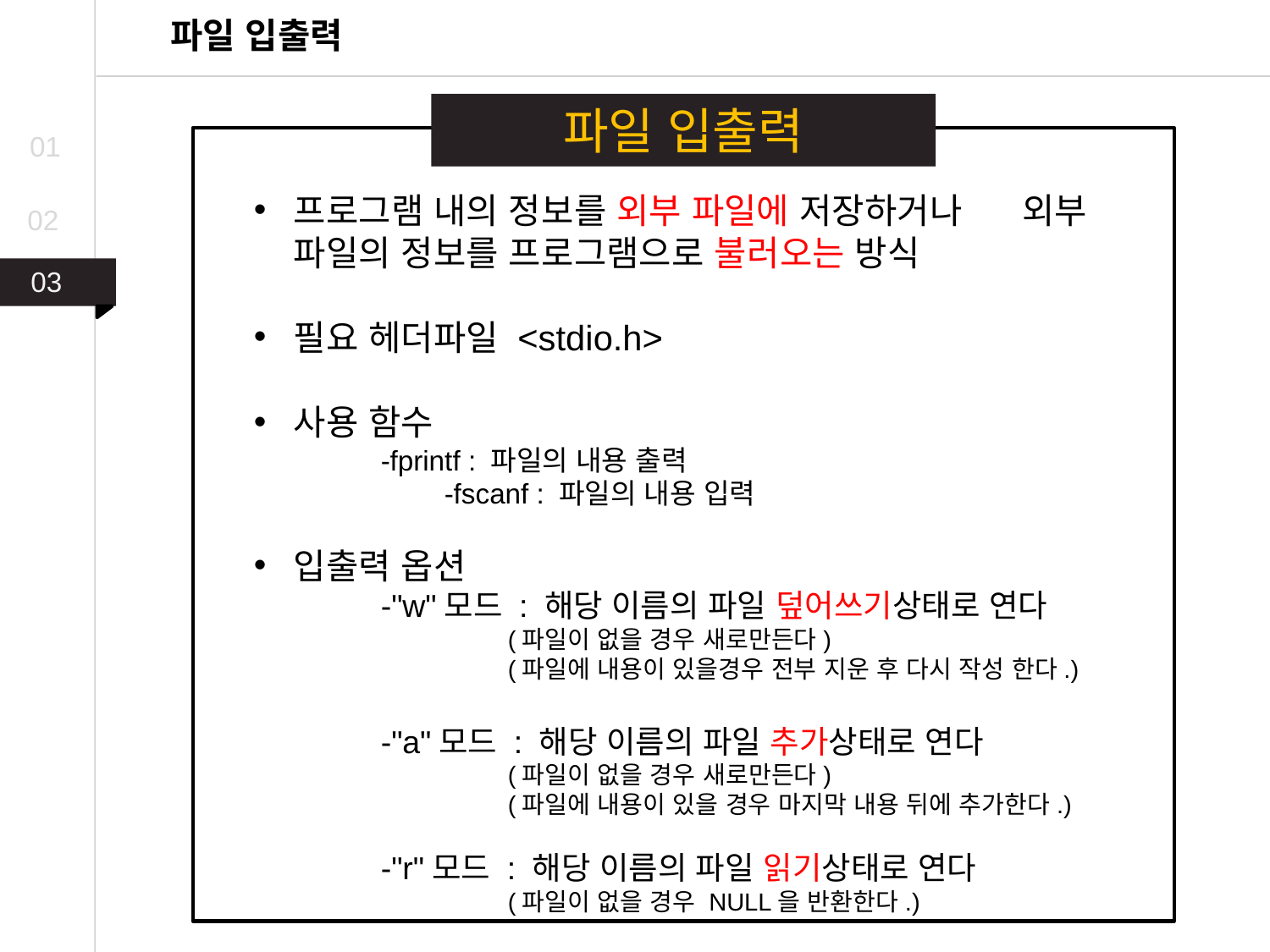

파일 입출력
파일 입출력

01
프로그램 내의 정보를 외부 파일에 저장하거나      외부 파일의 정보를 프로그램으로 불러오는 방식

필요 헤더파일 <stdio.h>

사용 함수
	-fprintf : 파일의 내용 출력
	-fscanf : 파일의 내용 입력

입출력 옵션
	-"w"모드 : 해당 이름의 파일 덮어쓰기상태로 연다
		(파일이 없을 경우 새로만든다)
		(파일에 내용이 있을경우 전부 지운 후 다시 작성 한다.)

	-"a"모드 : 해당 이름의 파일 추가상태로 연다
		(파일이 없을 경우 새로만든다)
		(파일에 내용이 있을 경우 마지막 내용 뒤에 추가한다.)

	-"r"모드 : 해당 이름의 파일 읽기상태로 연다
		(파일이 없을 경우 NULL을 반환한다.)
02
03

03
02